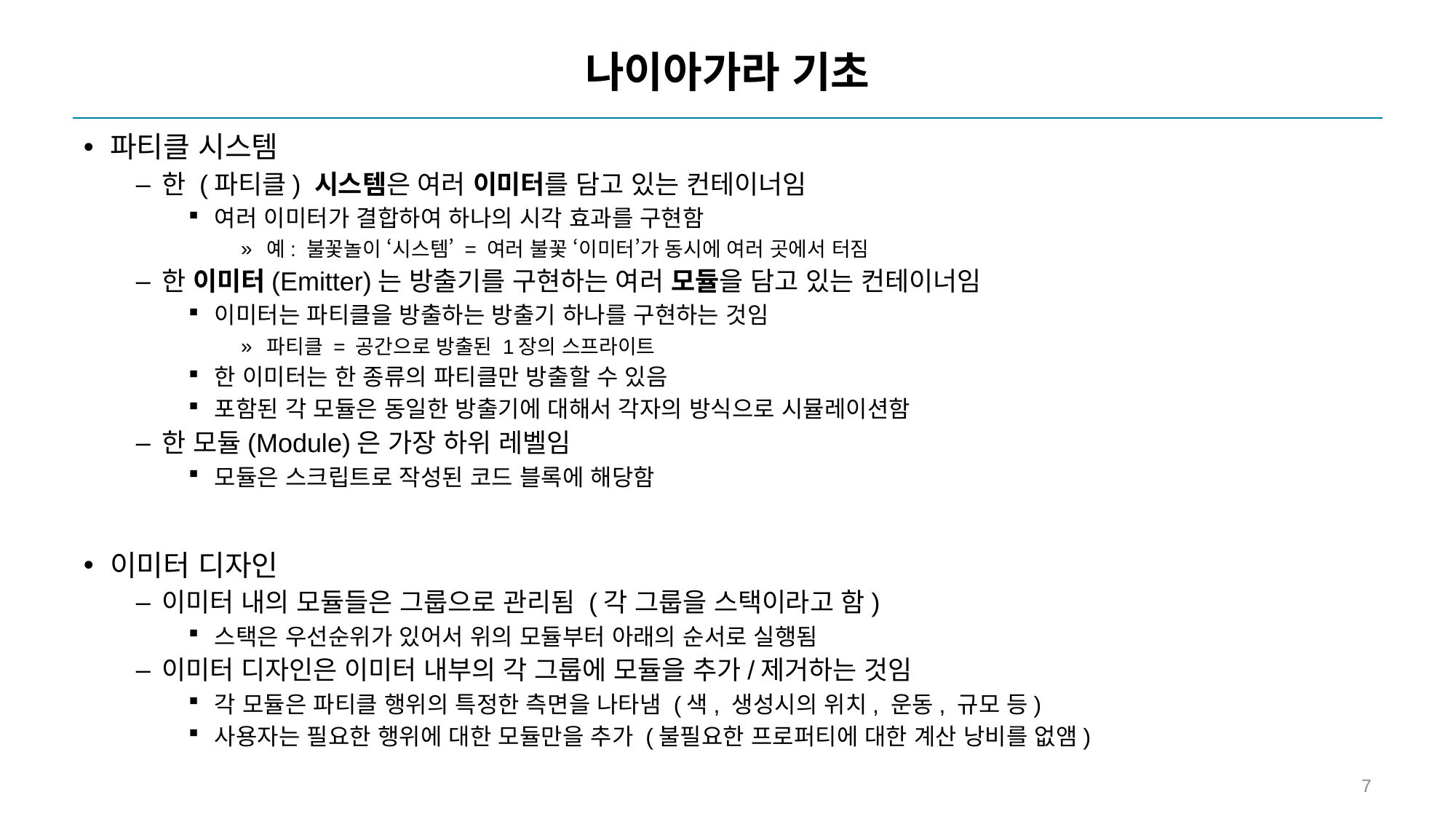

# 나이아가라 기초
파티클 시스템
한 (파티클) 시스템은 여러 이미터를 담고 있는 컨테이너임
여러 이미터가 결합하여 하나의 시각 효과를 구현함
예: 불꽃놀이 ‘시스템’ = 여러 불꽃 ‘이미터’가 동시에 여러 곳에서 터짐
한 이미터(Emitter)는 방출기를 구현하는 여러 모듈을 담고 있는 컨테이너임
이미터는 파티클을 방출하는 방출기 하나를 구현하는 것임
파티클 = 공간으로 방출된 1장의 스프라이트
한 이미터는 한 종류의 파티클만 방출할 수 있음
포함된 각 모듈은 동일한 방출기에 대해서 각자의 방식으로 시뮬레이션함
한 모듈(Module)은 가장 하위 레벨임
모듈은 스크립트로 작성된 코드 블록에 해당함

이미터 디자인
이미터 내의 모듈들은 그룹으로 관리됨 (각 그룹을 스택이라고 함)
스택은 우선순위가 있어서 위의 모듈부터 아래의 순서로 실행됨
이미터 디자인은 이미터 내부의 각 그룹에 모듈을 추가/제거하는 것임
각 모듈은 파티클 행위의 특정한 측면을 나타냄 (색, 생성시의 위치, 운동, 규모 등)
사용자는 필요한 행위에 대한 모듈만을 추가 (불필요한 프로퍼티에 대한 계산 낭비를 없앰)

7